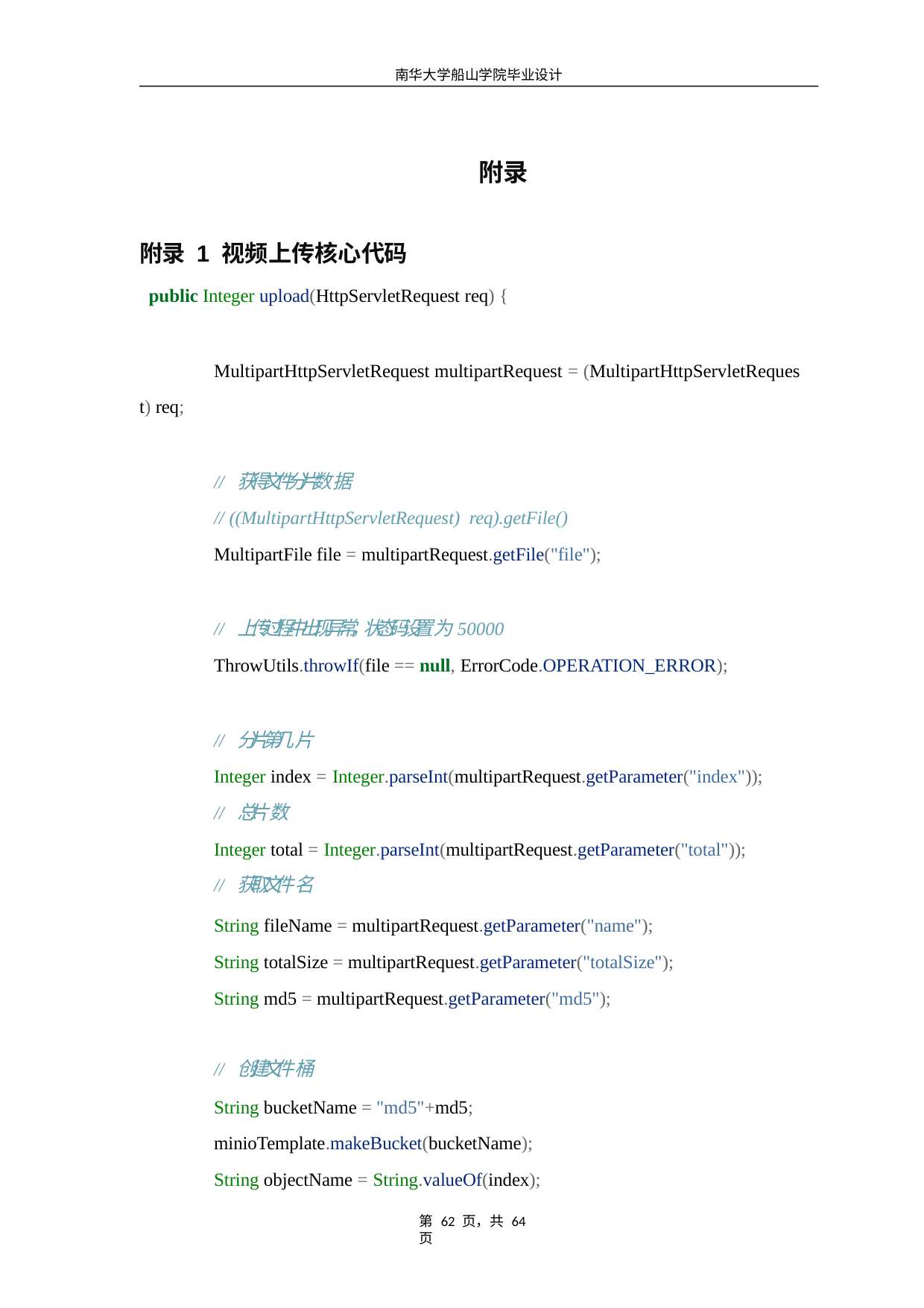

南华大学船山学院毕业设计

附录

附录 1 视频上传核心代码
public Integer upload(HttpServletRequest req) {

MultipartHttpServletRequest multipartRequest = (MultipartHttpServletReques
t) req;

// 获得文件分片数据
// ((MultipartHttpServletRequest) req).getFile()
MultipartFile file = multipartRequest.getFile("file");

// 上传过程中出现异常，状态码设置为50000
ThrowUtils.throwIf(file == null, ErrorCode.OPERATION_ERROR);

// 分片第几片
Integer index = Integer.parseInt(multipartRequest.getParameter("index"));
// 总片数
Integer total = Integer.parseInt(multipartRequest.getParameter("total"));
// 获取文件名
String fileName = multipartRequest.getParameter("name");  String totalSize = multipartRequest.getParameter("totalSize");  String md5 = multipartRequest.getParameter("md5");

// 创建文件桶
String bucketName = "md5"+md5;  minioTemplate.makeBucket(bucketName);  String objectName = String.valueOf(index);
第 62 页，共 64 页